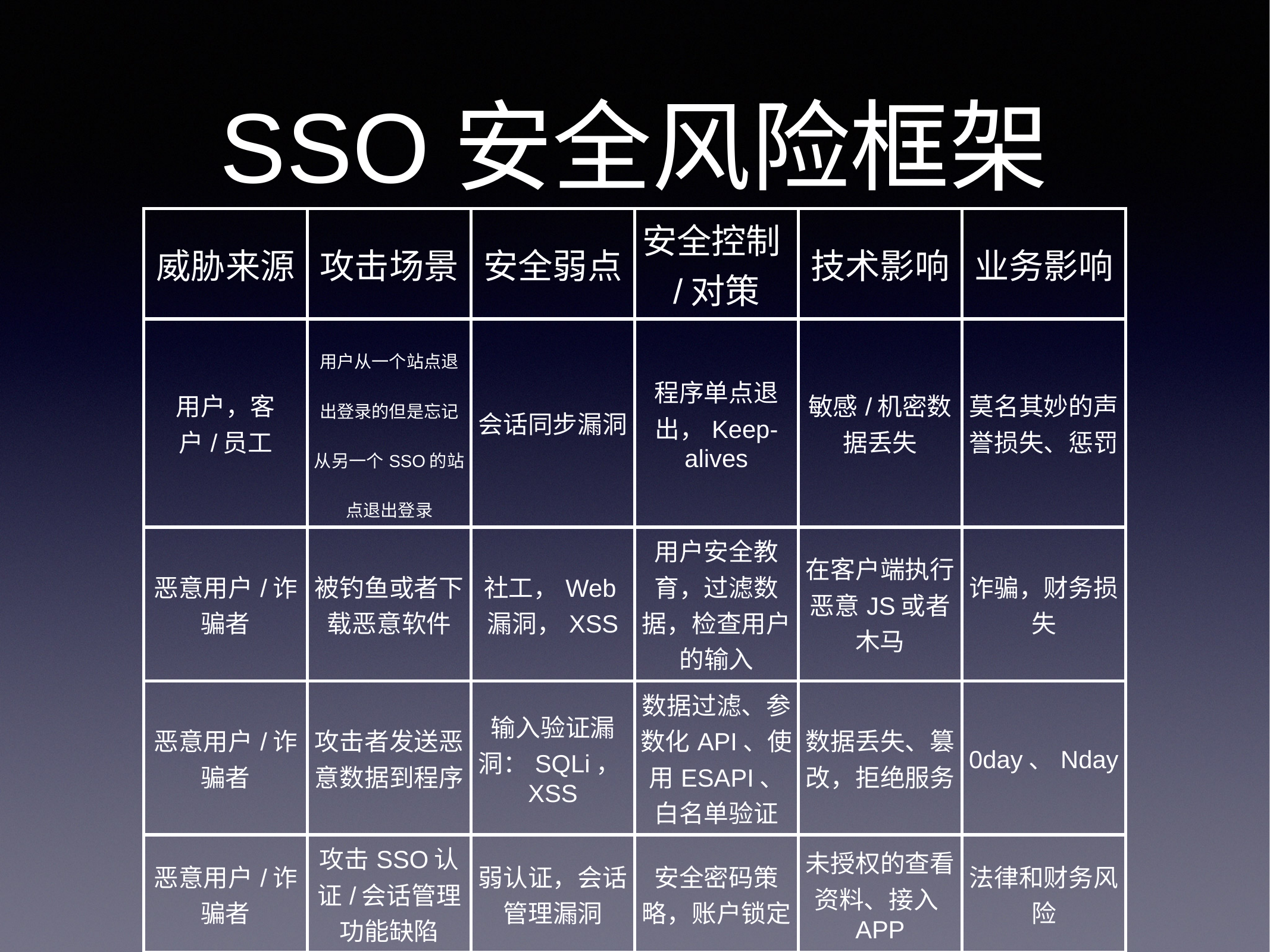

# SSO安全风险框架
| 威胁来源 | 攻击场景 | 安全弱点 | 安全控制/对策 | 技术影响 | 业务影响 |
| --- | --- | --- | --- | --- | --- |
| 用户，客户/员工 | 用户从一个站点退出登录的但是忘记从另一个SSO的站点退出登录 | 会话同步漏洞 | 程序单点退出，Keep-alives | 敏感/机密数据丢失 | 莫名其妙的声誉损失、惩罚 |
| 恶意用户/诈骗者 | 被钓鱼或者下载恶意软件 | 社工，Web漏洞，XSS | 用户安全教育，过滤数据，检查用户的输入 | 在客户端执行恶意JS或者木马 | 诈骗，财务损失 |
| 恶意用户/诈骗者 | 攻击者发送恶意数据到程序 | 输入验证漏洞：SQLi，XSS | 数据过滤、参数化API、使用ESAPI、白名单验证 | 数据丢失、篡改，拒绝服务 | 0day、Nday |
| 恶意用户/诈骗者 | 攻击SSO认证/会话管理功能缺陷 | 弱认证，会话管理漏洞 | 安全密码策略，账户锁定 | 未授权的查看资料、接入APP | 法律和财务风险 |
| 诈骗者 | 伪造Http请求或者票据，骗受害者去执行 | CSRF | 使用Tocken、验证Referer | 使用用户的权限更改数据和功能 | 欺诈和财务损失 |
| 自动脚本/爬虫 | 暴力破解，撞库，DDOS | 对于自动化防护不足 | 验证码、自防护设备 | 获取用户隐私数据/拒绝服务 | 用户隐私泄露/停止服务带来的损失 |